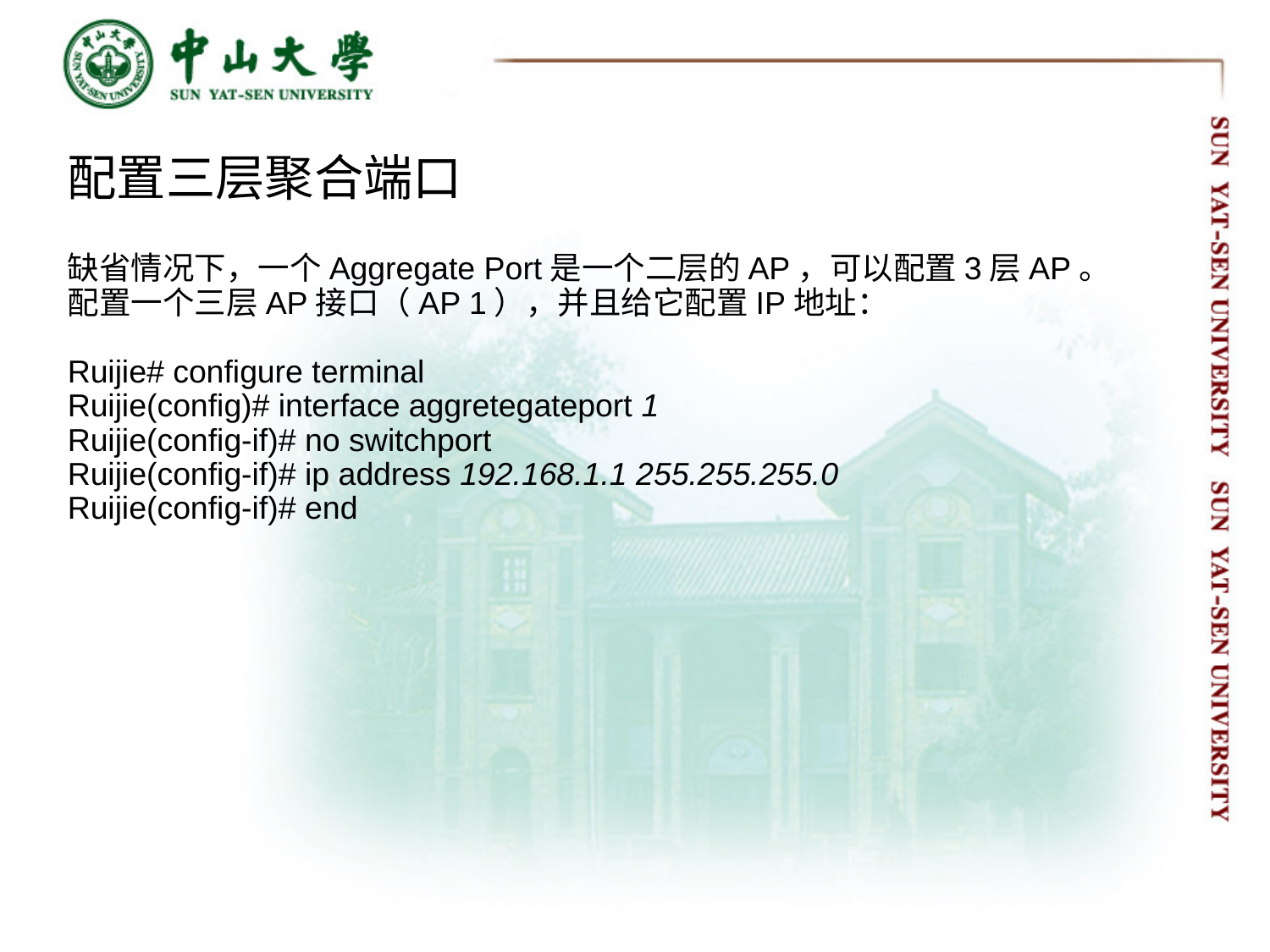

配置三层聚合端口
缺省情况下，一个Aggregate Port是一个二层的AP，可以配置3层AP。
配置一个三层AP接口（AP 1），并且给它配置IP地址：

Ruijie# configure terminal
Ruijie(config)# interface aggretegateport 1
Ruijie(config-if)# no switchport
Ruijie(config-if)# ip address 192.168.1.1 255.255.255.0
Ruijie(config-if)# end